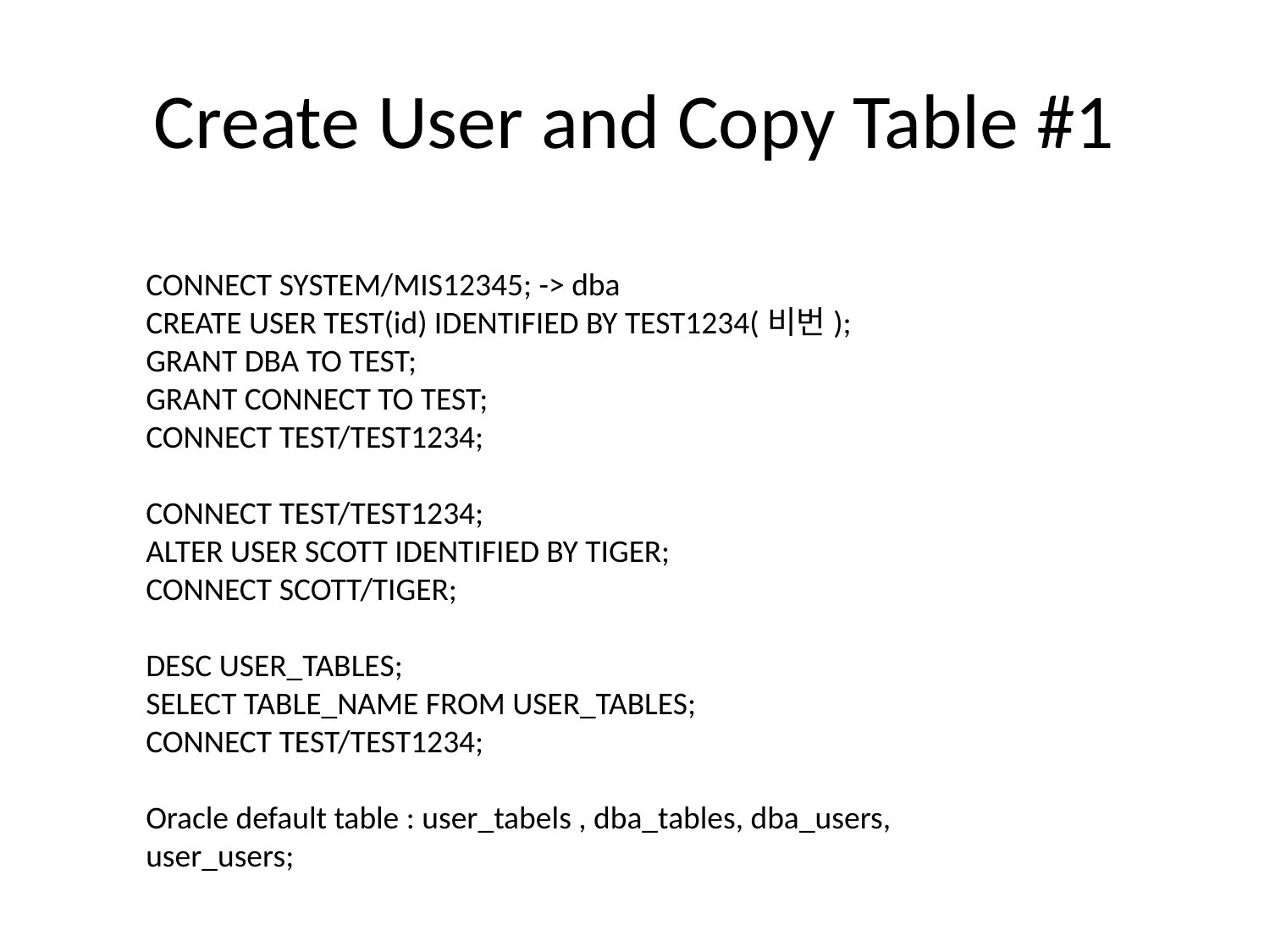

# Create User and Copy Table #1
CONNECT SYSTEM/MIS12345; -> dba
CREATE USER TEST(id) IDENTIFIED BY TEST1234(비번);
GRANT DBA TO TEST;
GRANT CONNECT TO TEST;
CONNECT TEST/TEST1234;

CONNECT TEST/TEST1234;
ALTER USER SCOTT IDENTIFIED BY TIGER;
CONNECT SCOTT/TIGER;

DESC USER_TABLES;
SELECT TABLE_NAME FROM USER_TABLES;
CONNECT TEST/TEST1234;

Oracle default table : user_tabels , dba_tables, dba_users, user_users;